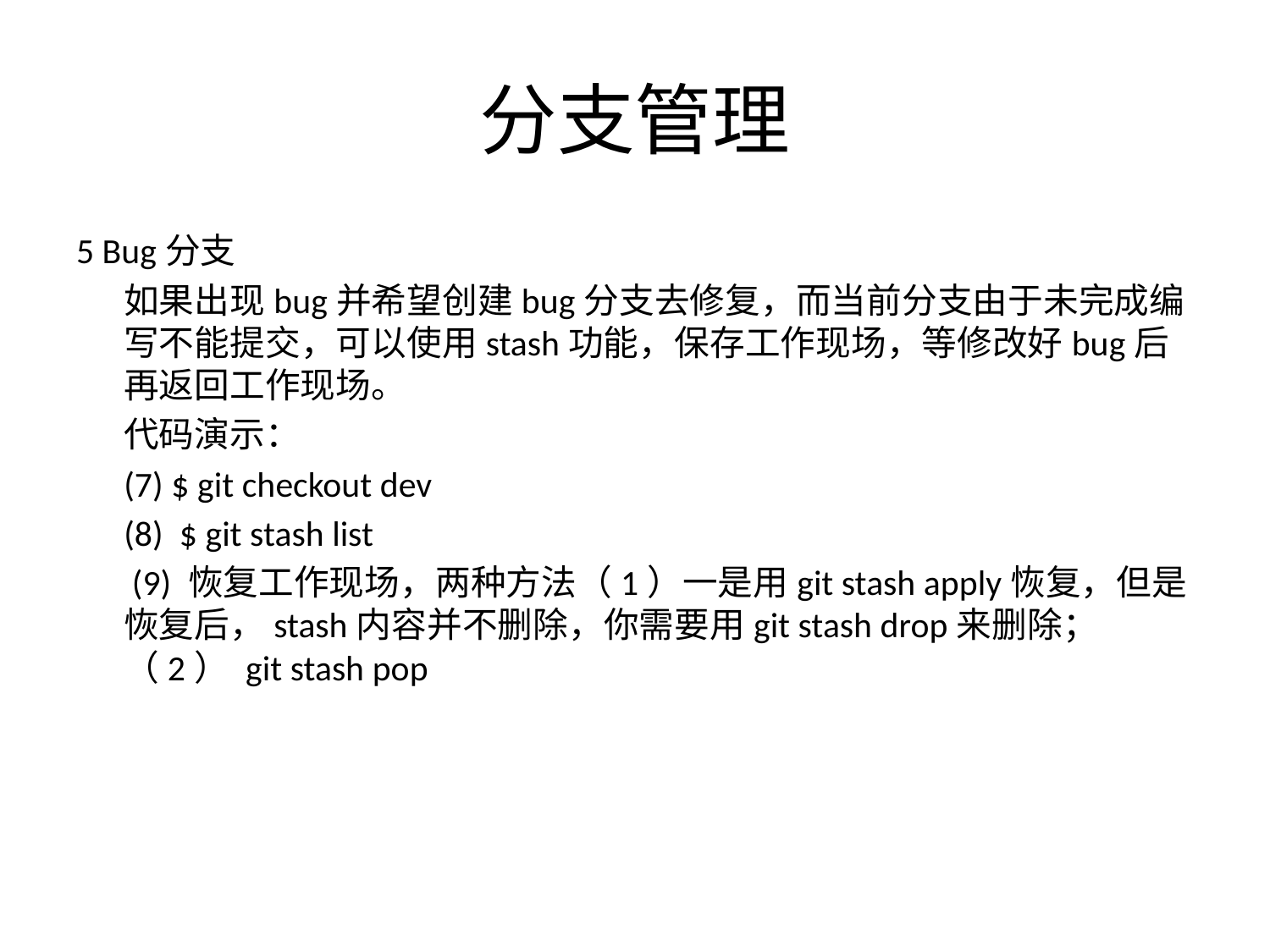

# 分支管理
5 Bug分支
 	如果出现bug并希望创建bug分支去修复，而当前分支由于未完成编写不能提交，可以使用stash功能，保存工作现场，等修改好bug后再返回工作现场。
	代码演示：
	(7) $ git checkout dev
	(8)  $ git stash list
	 (9) 恢复工作现场，两种方法（1）一是用git stash apply恢复，但是恢复后，stash内容并不删除，你需要用git stash drop来删除；（2） git stash pop